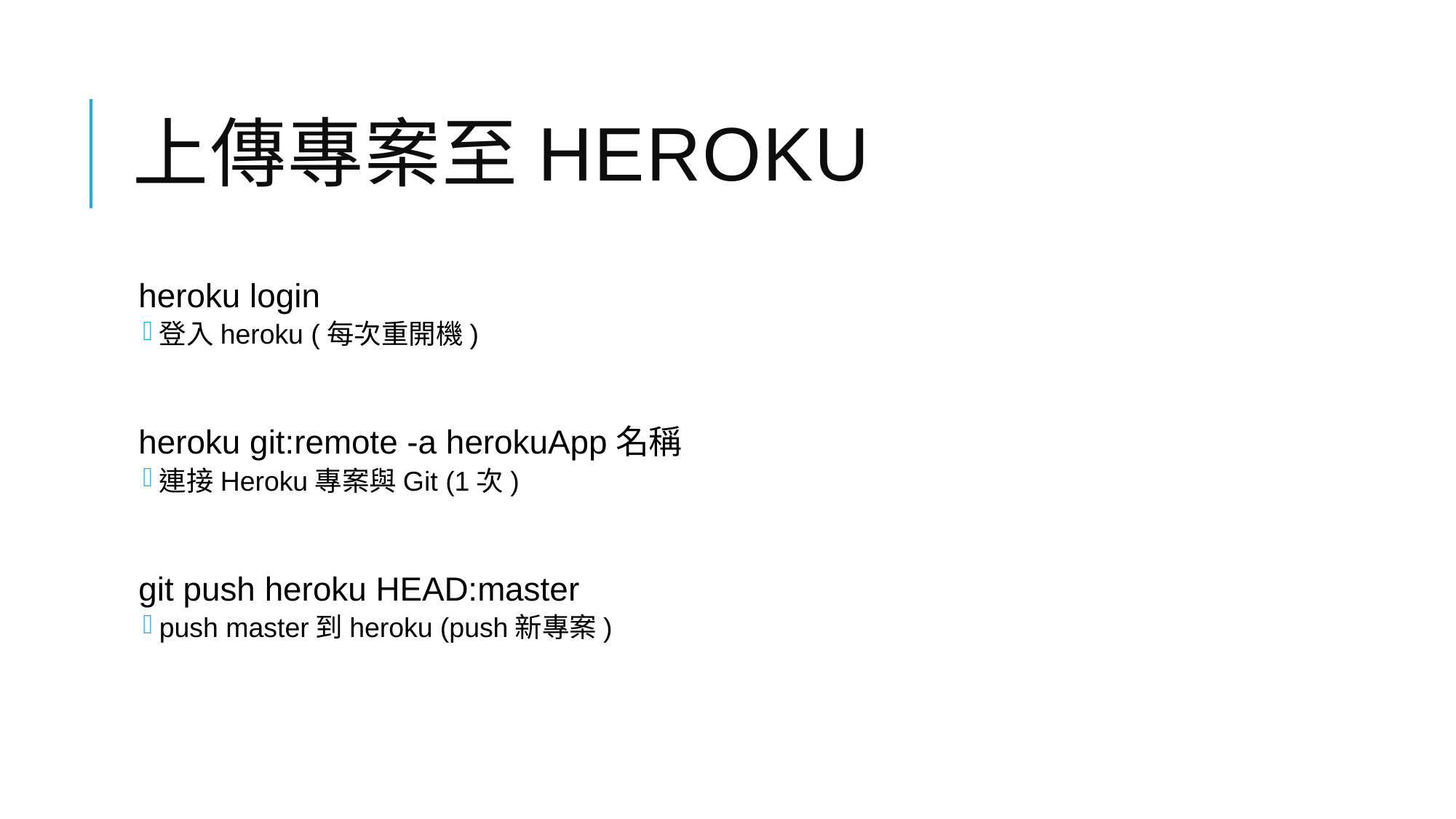

# 上傳專案至Heroku
heroku login
登入heroku (每次重開機)

heroku git:remote -a herokuApp名稱
連接Heroku專案與Git (1次)

git push heroku HEAD:master
push master到heroku (push新專案)